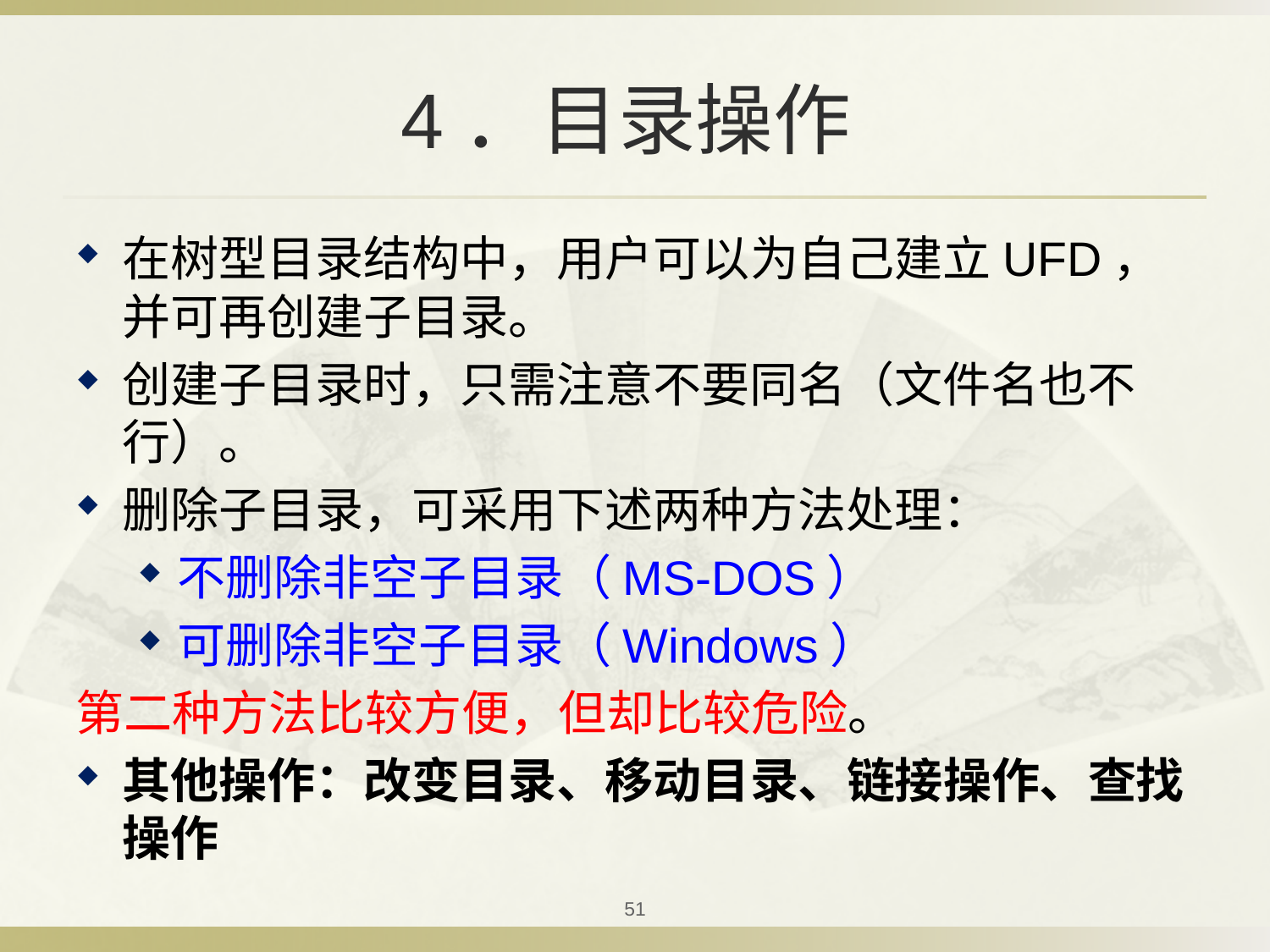

# 4．目录操作
在树型目录结构中，用户可以为自己建立UFD，并可再创建子目录。
创建子目录时，只需注意不要同名（文件名也不行）。
删除子目录，可采用下述两种方法处理：
不删除非空子目录（MS-DOS）
可删除非空子目录（Windows）
第二种方法比较方便，但却比较危险。
其他操作：改变目录、移动目录、链接操作、查找操作
51